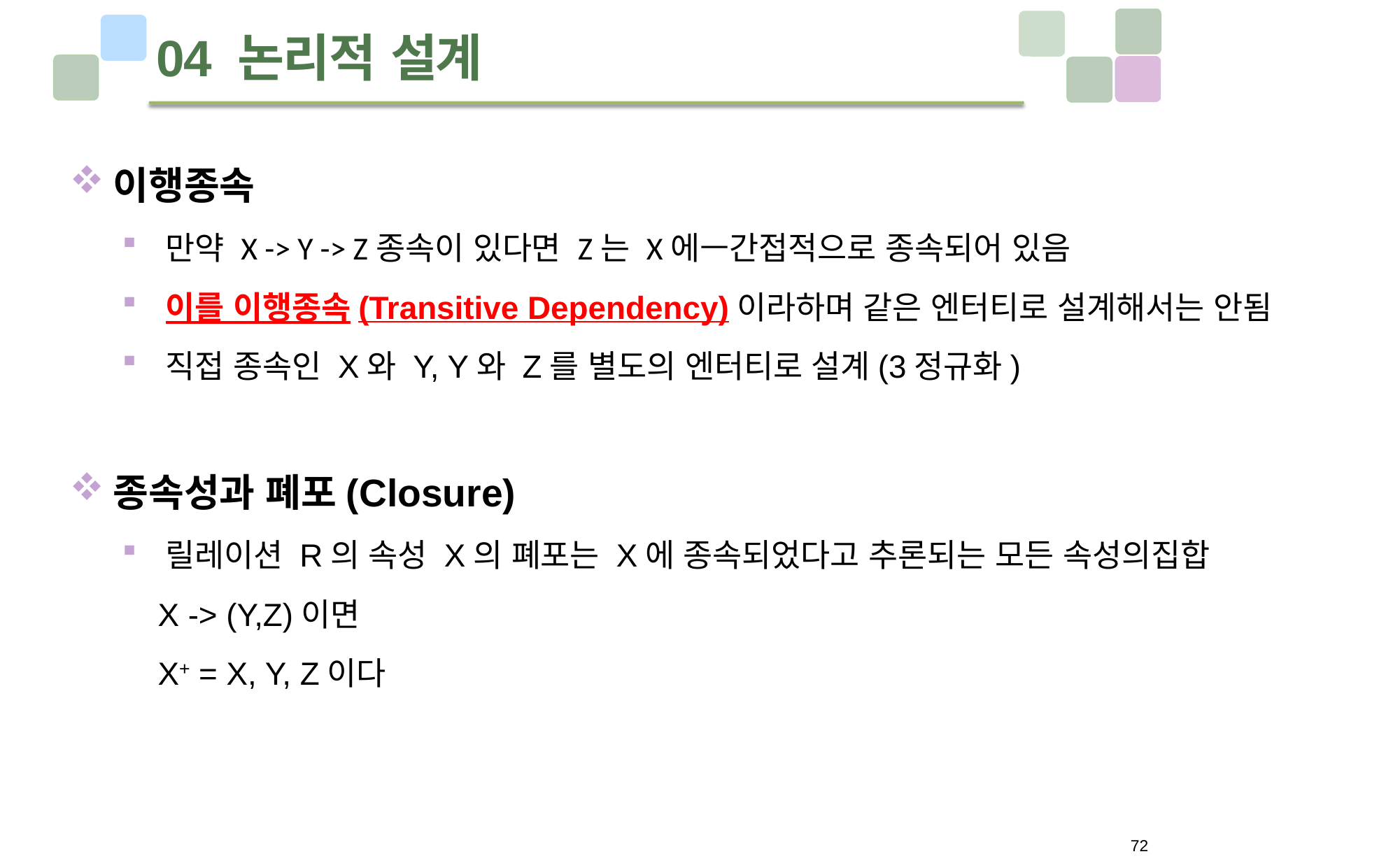

# 04 논리적 설계
이행종속
만약 X -> Y -> Z종속이 있다면 Z는 X에ㅡ간접적으로 종속되어 있음
이를 이행종속(Transitive Dependency)이라하며 같은 엔터티로 설계해서는 안됨
직접 종속인 X와 Y, Y와 Z를 별도의 엔터티로 설계(3정규화)

종속성과 폐포(Closure)
릴레이션 R의 속성 X의 폐포는 X에 종속되었다고 추론되는 모든 속성의집합
    X -> (Y,Z)이면
    X+ = X, Y, Z이다

72